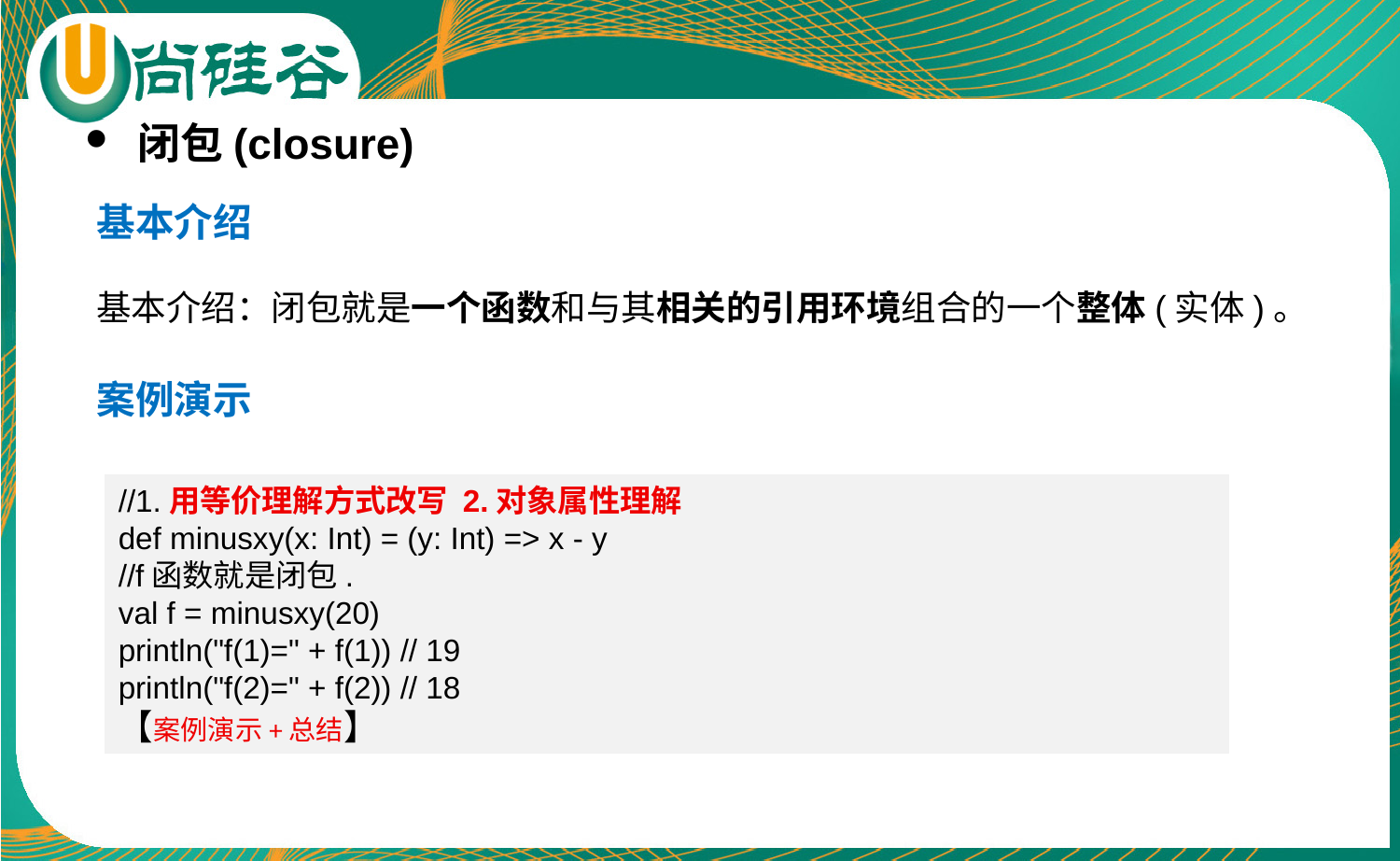

闭包(closure)

基本介绍

基本介绍：闭包就是一个函数和与其相关的引用环境组合的一个整体(实体)。

案例演示

//1.用等价理解方式改写 2.对象属性理解
def minusxy(x: Int) = (y: Int) => x - y
//f函数就是闭包.
val f = minusxy(20)
println("f(1)=" + f(1)) // 19
println("f(2)=" + f(2)) // 18
【案例演示+总结】